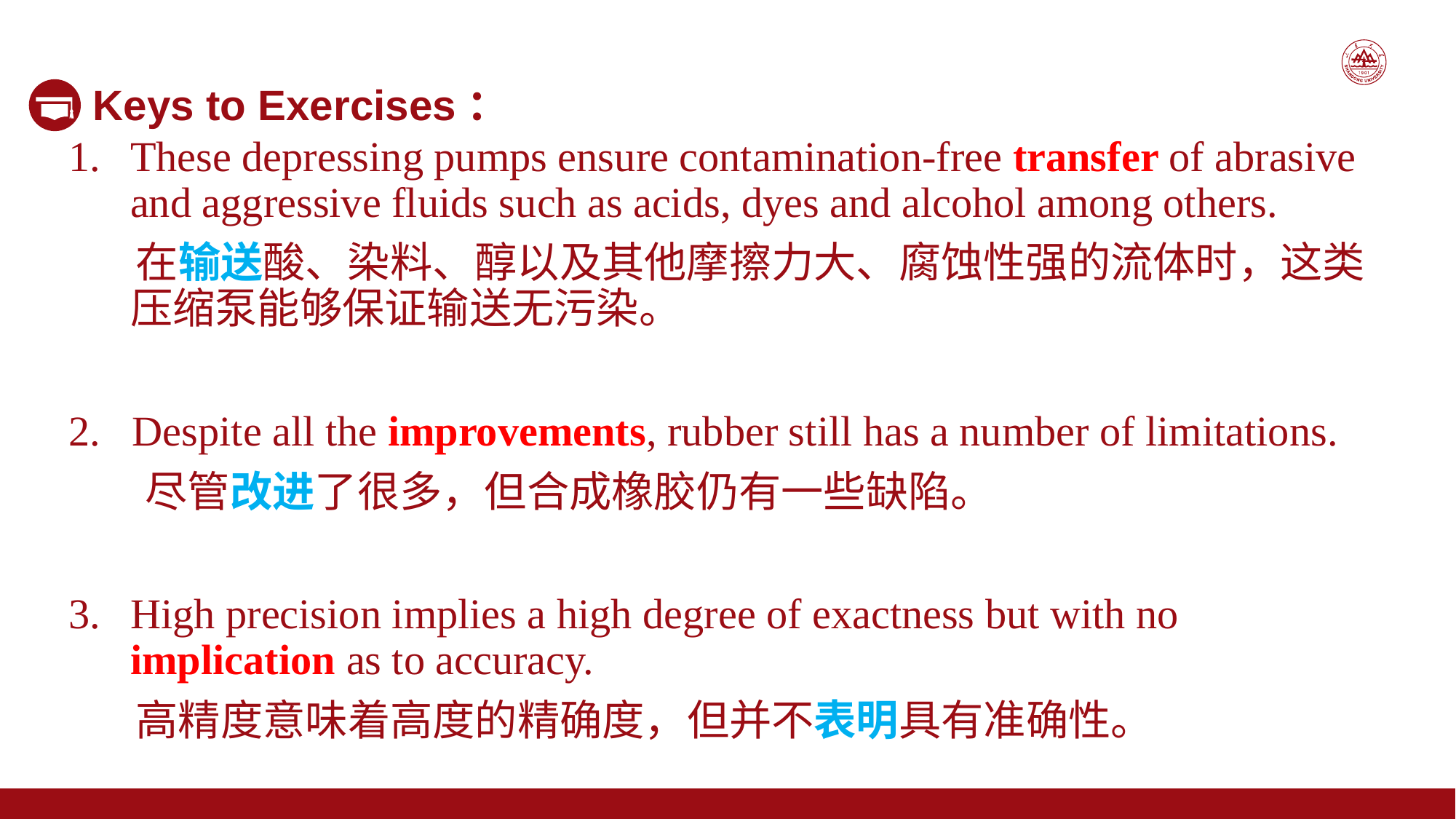

Keys to Exercises：
These depressing pumps ensure contamination-free transfer of abrasive and aggressive fluids such as acids, dyes and alcohol among others.
      在输送酸、染料、醇以及其他摩擦力大、腐蚀性强的流体时，这类压缩泵能够保证输送无污染。

2.   Despite all the improvements, rubber still has a number of limitations.
       尽管改进了很多，但合成橡胶仍有一些缺陷。

High precision implies a high degree of exactness but with no implication as to accuracy.
      高精度意味着高度的精确度，但并不表明具有准确性。